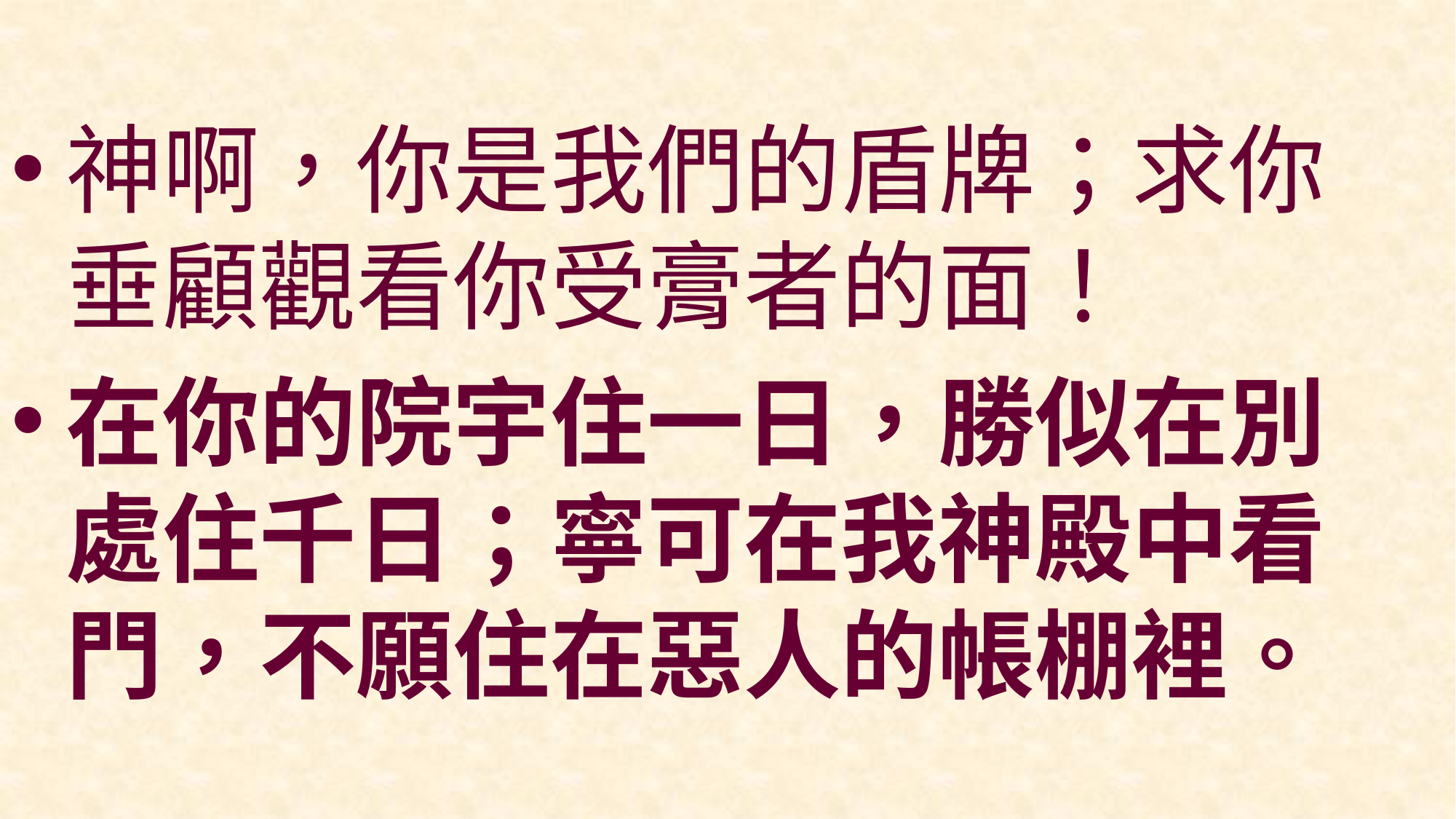

神啊，你是我們的盾牌；求你垂顧觀看你受膏者的面！
在你的院宇住一日，勝似在別處住千日；寧可在我神殿中看門，不願住在惡人的帳棚裡。